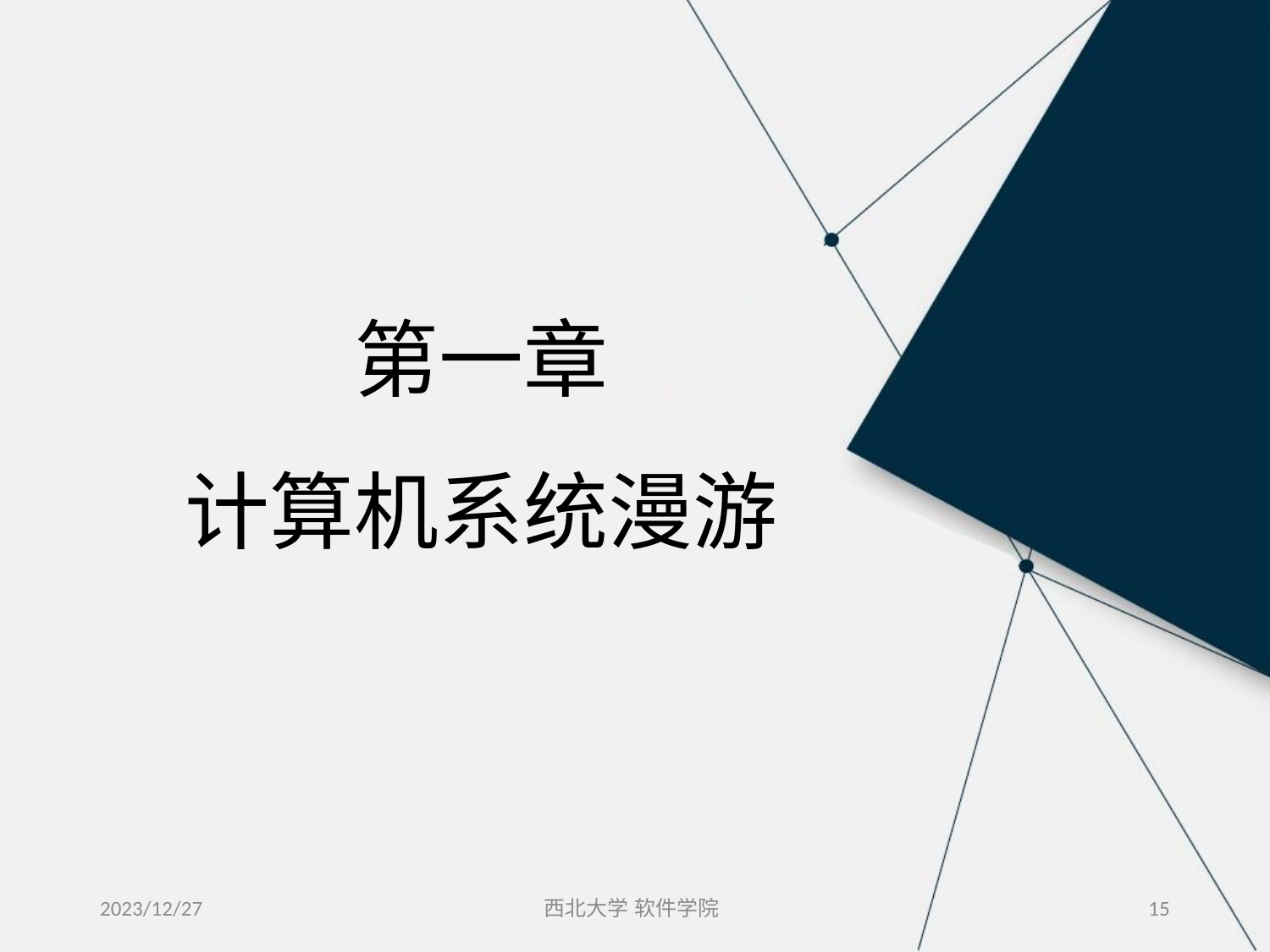

# 第一章 计算机系统漫游
2023/12/27
西北大学 软件学院
15